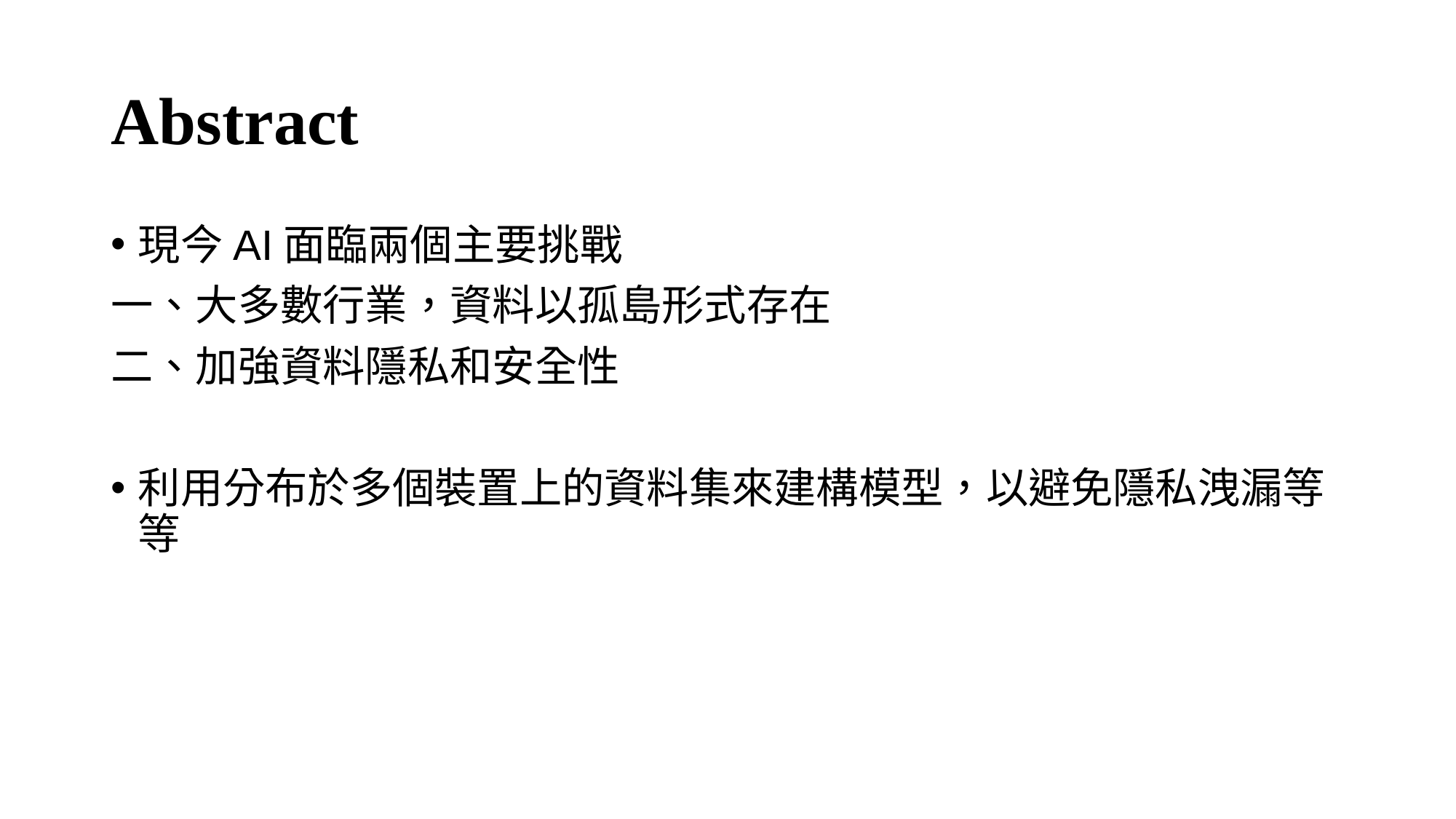

# Abstract
現今AI面臨兩個主要挑戰
一、大多數行業，資料以孤島形式存在
二、加強資料隱私和安全性

利用分布於多個裝置上的資料集來建構模型，以避免隱私洩漏等等